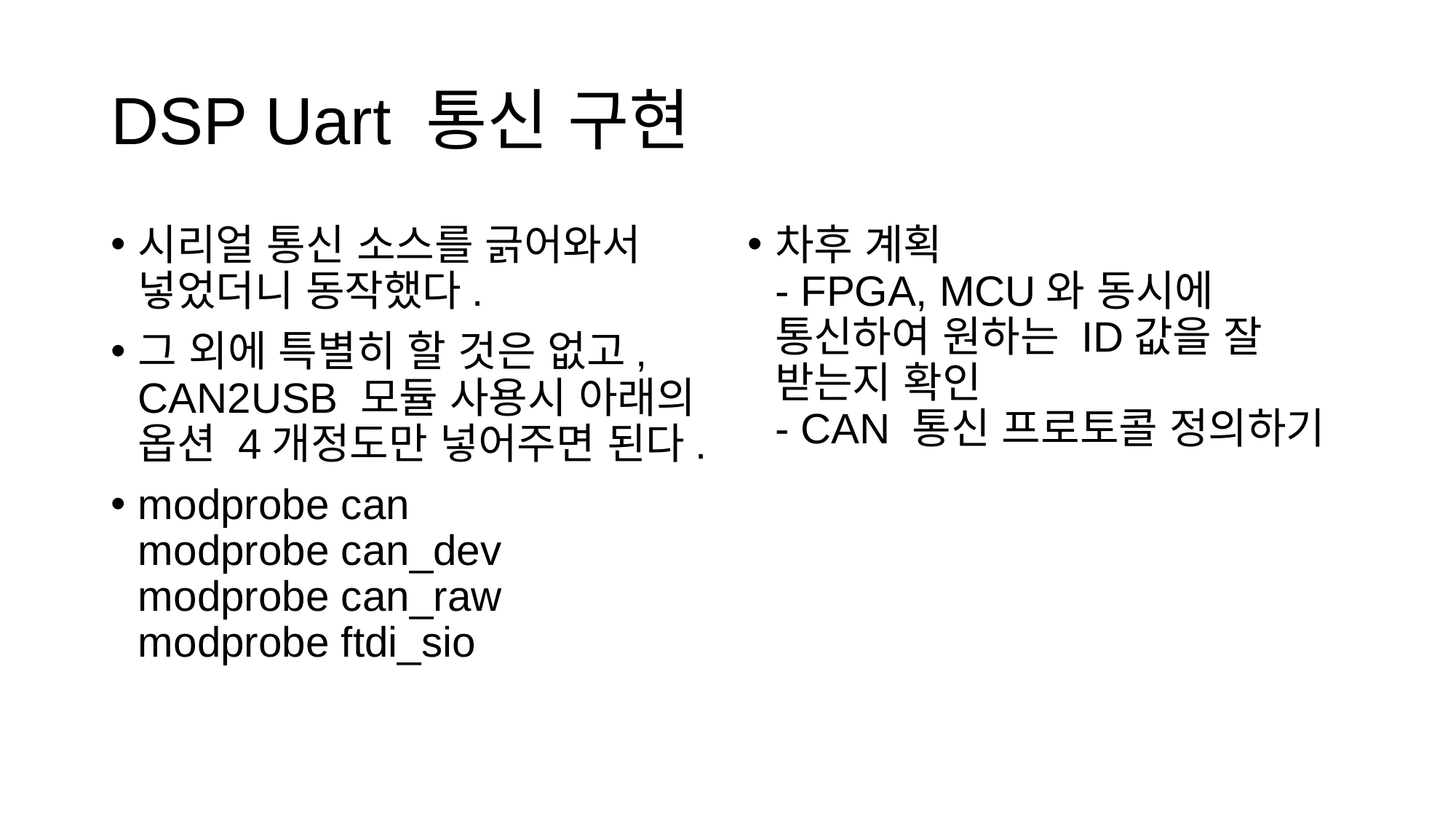

# DSP Uart 통신 구현
시리얼 통신 소스를 긁어와서 넣었더니 동작했다.
그 외에 특별히 할 것은 없고, CAN2USB 모듈 사용시 아래의 옵션 4개정도만 넣어주면 된다.
modprobe can
modprobe can_dev
modprobe can_raw
modprobe ftdi_sio
차후 계획
- FPGA, MCU와 동시에 통신하여 원하는 ID값을 잘 받는지 확인
- CAN 통신 프로토콜 정의하기